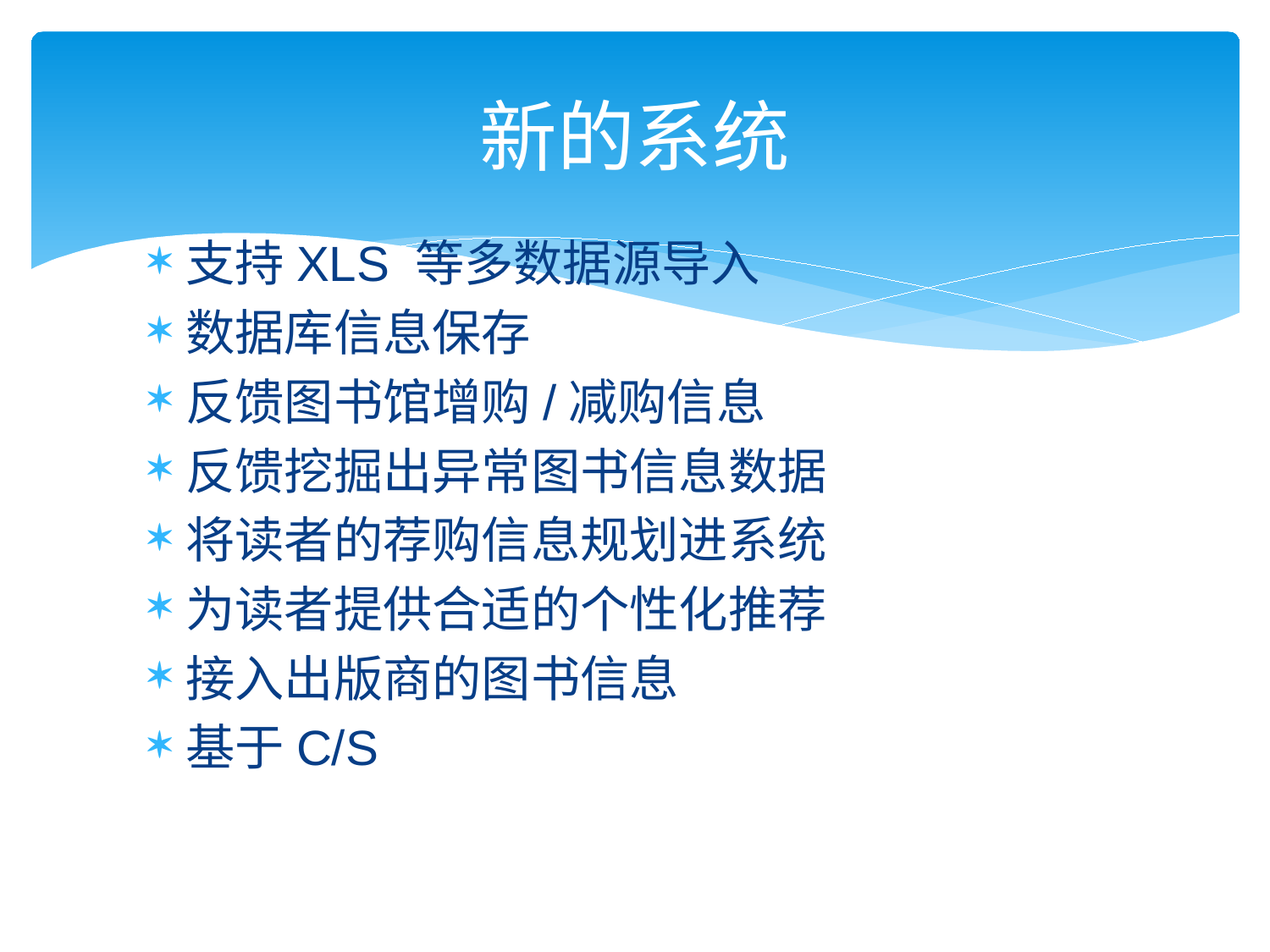

# 新的系统
支持XLS 等多数据源导入
数据库信息保存
反馈图书馆增购/减购信息
反馈挖掘出异常图书信息数据
将读者的荐购信息规划进系统
为读者提供合适的个性化推荐
接入出版商的图书信息
基于C/S